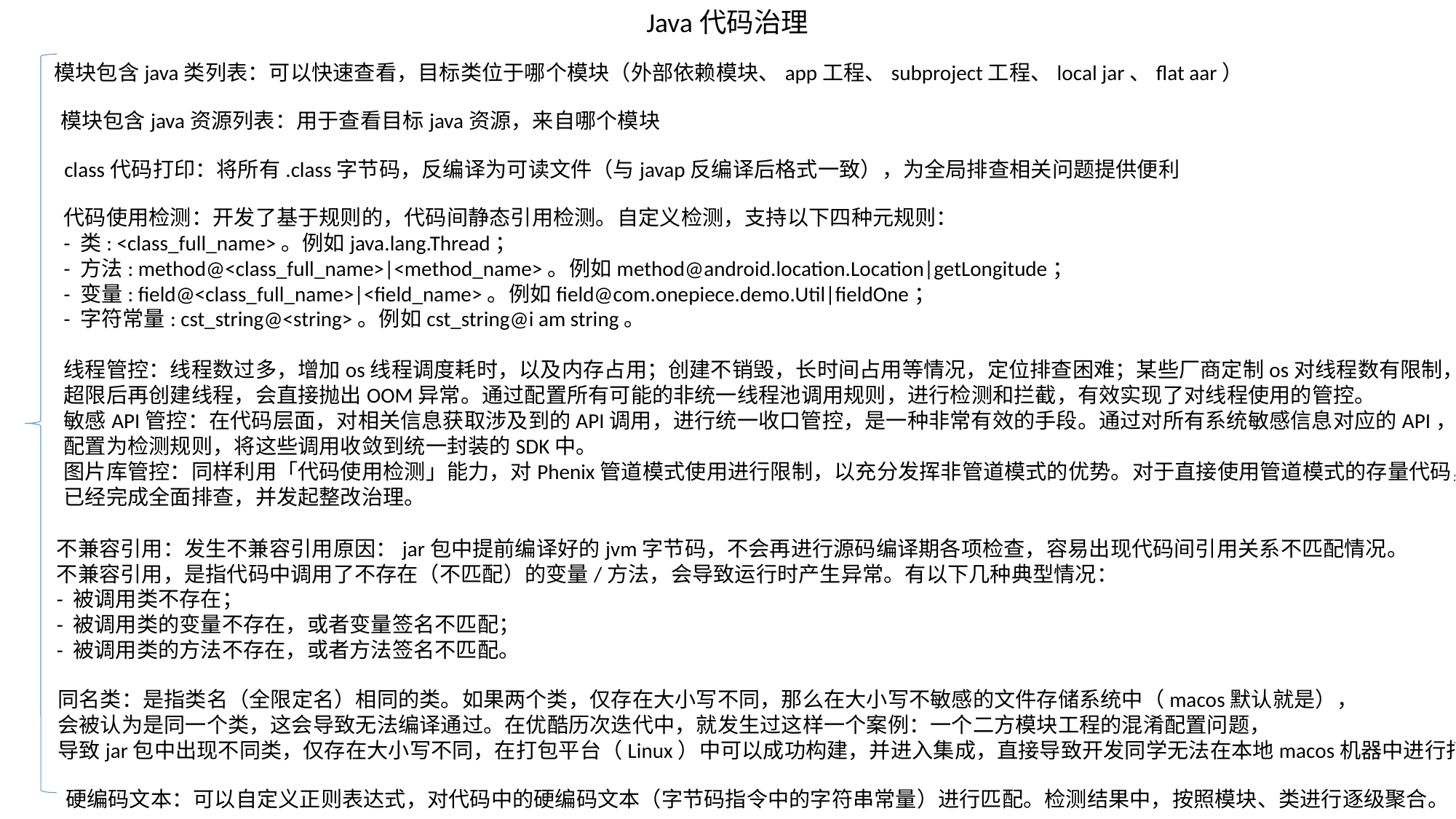

Java代码治理

模块包含java类列表：可以快速查看，目标类位于哪个模块（外部依赖模块、app工程、subproject工程、local jar、flat aar）
模块包含java资源列表：用于查看目标java资源，来自哪个模块
class代码打印：将所有.class字节码，反编译为可读文件（与javap反编译后格式一致），为全局排查相关问题提供便利
代码使用检测：开发了基于规则的，代码间静态引用检测。自定义检测，支持以下四种元规则：
- 类: <class_full_name>。例如java.lang.Thread；
- 方法: method@<class_full_name>|<method_name>。例如method@android.location.Location|getLongitude；
- 变量: field@<class_full_name>|<field_name>。例如field@com.onepiece.demo.Util|fieldOne；
- 字符常量: cst_string@<string>。例如cst_string@i am string。

线程管控：线程数过多，增加os线程调度耗时，以及内存占用；创建不销毁，长时间占用等情况，定位排查困难；某些厂商定制os对线程数有限制，
超限后再创建线程，会直接抛出OOM异常。通过配置所有可能的非统一线程池调用规则，进行检测和拦截，有效实现了对线程使用的管控。
敏感API管控：在代码层面，对相关信息获取涉及到的API调用，进行统一收口管控，是一种非常有效的手段。通过对所有系统敏感信息对应的API，
配置为检测规则，将这些调用收敛到统一封装的SDK中。
图片库管控：同样利用「代码使用检测」能力，对Phenix管道模式使用进行限制，以充分发挥非管道模式的优势。对于直接使用管道模式的存量代码，
已经完成全面排查，并发起整改治理。
不兼容引用：发生不兼容引用原因：jar包中提前编译好的jvm字节码，不会再进行源码编译期各项检查，容易出现代码间引用关系不匹配情况。
不兼容引用，是指代码中调用了不存在（不匹配）的变量/方法，会导致运行时产生异常。有以下几种典型情况：
- 被调用类不存在；
- 被调用类的变量不存在，或者变量签名不匹配；
- 被调用类的方法不存在，或者方法签名不匹配。
同名类：是指类名（全限定名）相同的类。如果两个类，仅存在大小写不同，那么在大小写不敏感的文件存储系统中（macos默认就是），
会被认为是同一个类，这会导致无法编译通过。在优酷历次迭代中，就发生过这样一个案例：一个二方模块工程的混淆配置问题，
导致jar包中出现不同类，仅存在大小写不同，在打包平台（Linux）中可以成功构建，并进入集成，直接导致开发同学无法在本地macos机器中进行打包。
硬编码文本：可以自定义正则表达式，对代码中的硬编码文本（字节码指令中的字符串常量）进行匹配。检测结果中，按照模块、类进行逐级聚合。
非法java资源：java资源可以“伪装”为dex、Android资源、动态链接库so，一旦发生同名覆盖，会引发非预期的运行时异常。